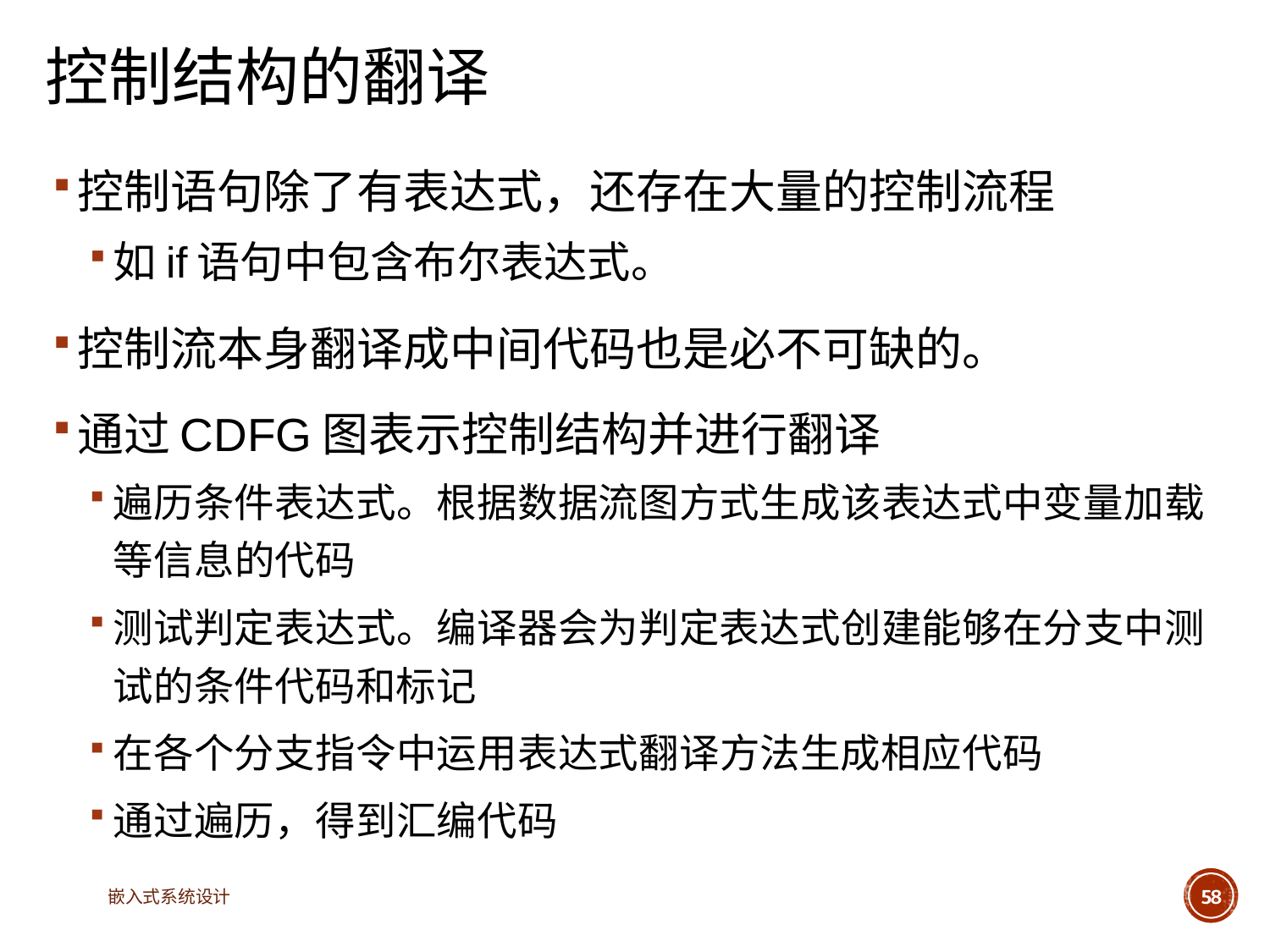

# 控制结构的翻译
控制语句除了有表达式，还存在大量的控制流程
如if语句中包含布尔表达式。
控制流本身翻译成中间代码也是必不可缺的。
通过CDFG图表示控制结构并进行翻译
遍历条件表达式。根据数据流图方式生成该表达式中变量加载等信息的代码
测试判定表达式。编译器会为判定表达式创建能够在分支中测试的条件代码和标记
在各个分支指令中运用表达式翻译方法生成相应代码
通过遍历，得到汇编代码
嵌入式系统设计
58